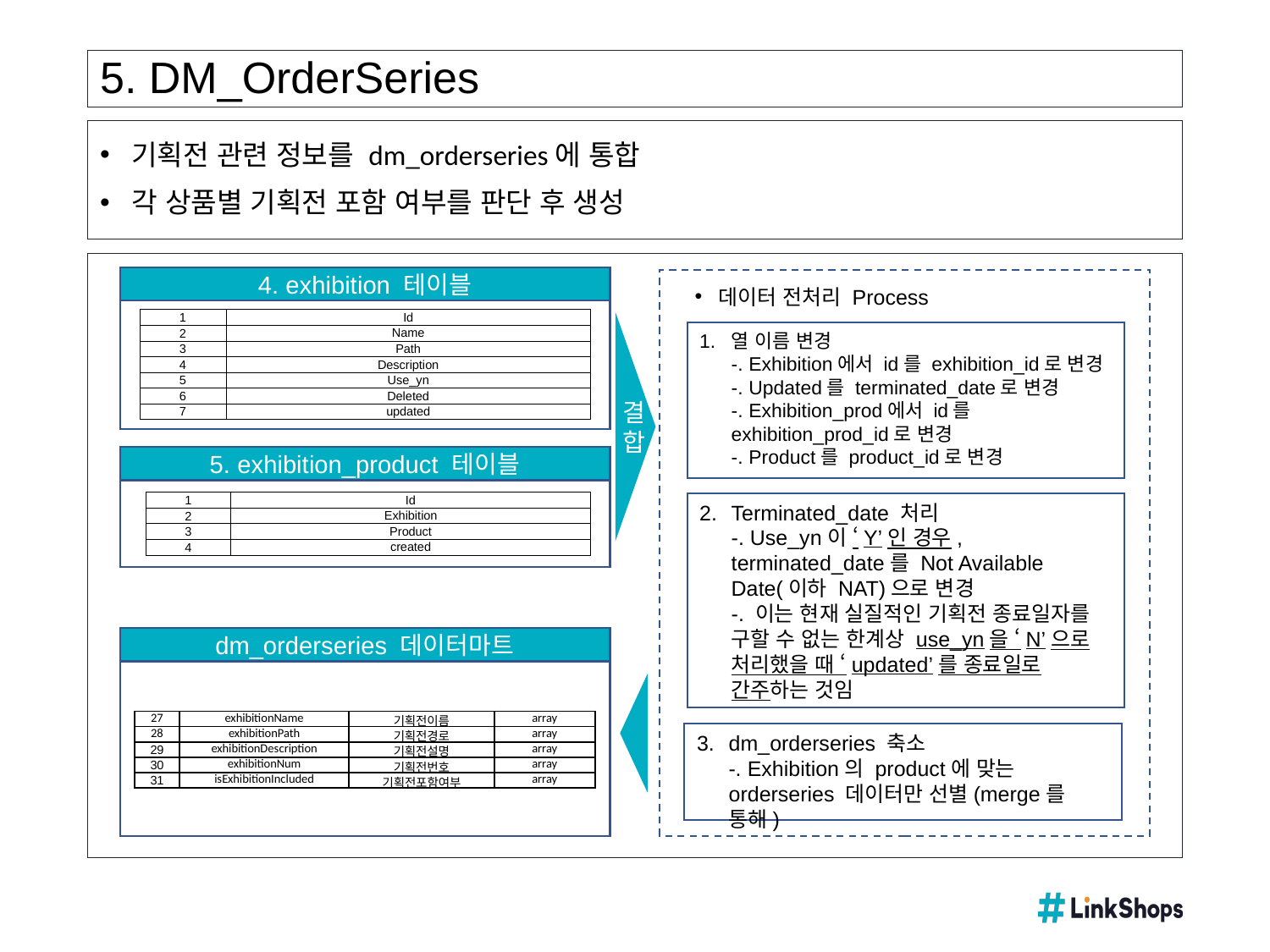

# 5. DM_OrderSeries
기획전 관련 정보를 dm_orderseries에 통합
각 상품별 기획전 포함 여부를 판단 후 생성
4. exhibition 테이블

데이터 전처리 Process

| 1 | Id |
| --- | --- |
| 2 | Name |
| 3 | Path |
| 4 | Description |
| 5 | Use\_yn |
| 6 | Deleted |
| 7 | updated |
열 이름 변경
-. Exhibition에서 id를 exhibition_id로 변경
-. Updated를 terminated_date로 변경
-. Exhibition_prod에서 id를 exhibition_prod_id로 변경
-. Product를 product_id로 변경
결합
5. exhibition_product 테이블

| 1 | Id |
| --- | --- |
| 2 | Exhibition |
| 3 | Product |
| 4 | created |
Terminated_date 처리
-. Use_yn이 ‘Y’인 경우, terminated_date를 Not Available Date(이하 NAT)으로 변경
-. 이는 현재 실질적인 기획전 종료일자를 구할 수 없는 한계상 use_yn을 ‘N’으로 처리했을 때 ‘updated’를 종료일로 간주하는 것임
dm_orderseries 데이터마트

| 27 | exhibitionName | 기획전이름 | array |
| --- | --- | --- | --- |
| 28 | exhibitionPath | 기획전경로 | array |
| 29 | exhibitionDescription | 기획전설명 | array |
| 30 | exhibitionNum | 기획전번호 | array |
| 31 | isExhibitionIncluded | 기획전포함여부 | array |

dm_orderseries 축소
-. Exhibition의 product에 맞는 orderseries 데이터만 선별(merge를 통해)